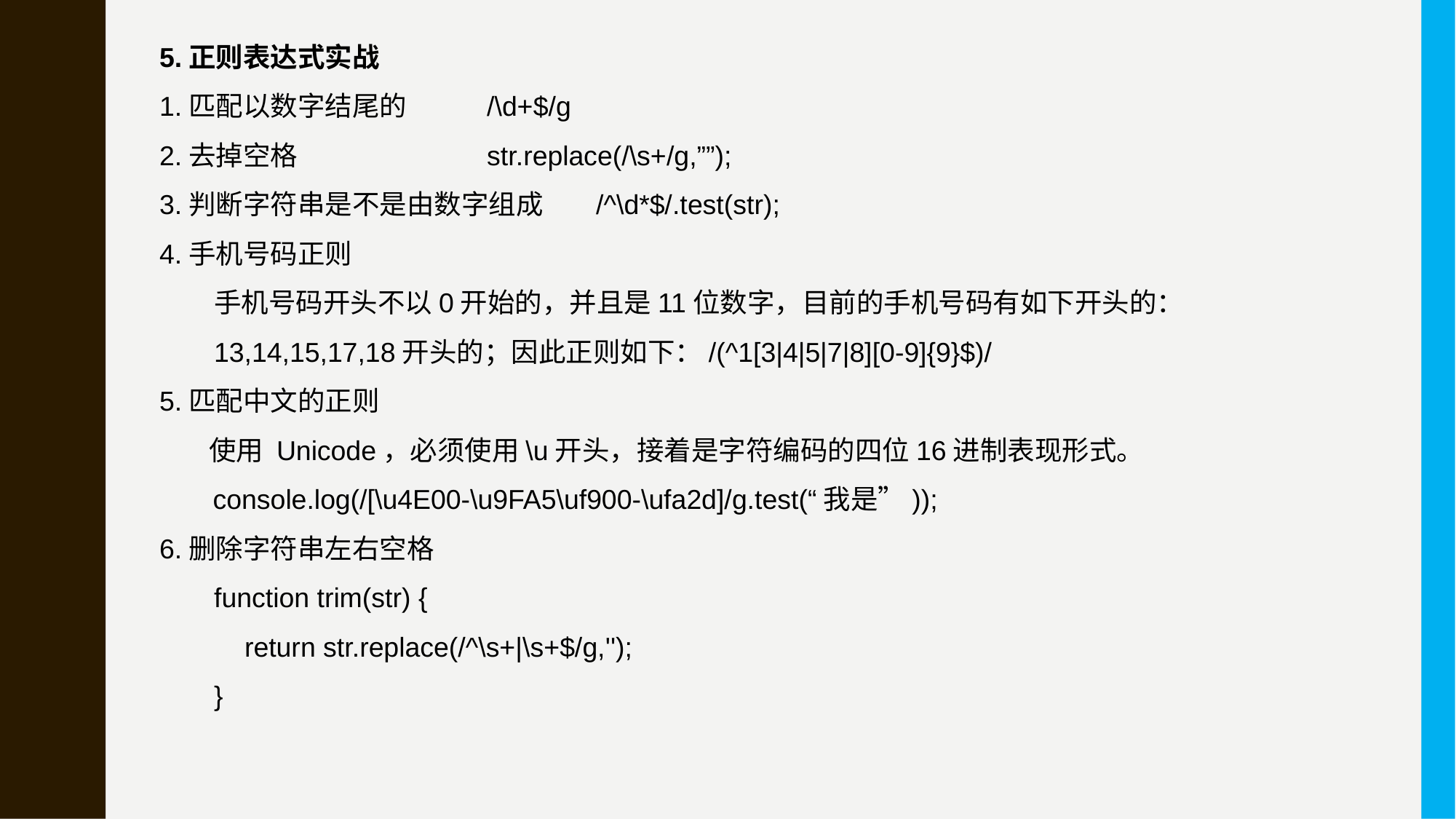

5.正则表达式实战
1.匹配以数字结尾的	/\d+$/g
2.去掉空格		str.replace(/\s+/g,””);
3.判断字符串是不是由数字组成	/^\d*$/.test(str);
4.手机号码正则
手机号码开头不以0开始的，并且是11位数字，目前的手机号码有如下开头的：13,14,15,17,18开头的；因此正则如下：/(^1[3|4|5|7|8][0-9]{9}$)/
5.匹配中文的正则
       使用 Unicode，必须使用\u开头，接着是字符编码的四位16进制表现形式。
       console.log(/[\u4E00-\u9FA5\uf900-\ufa2d]/g.test(“我是”));
6.删除字符串左右空格
function trim(str) {
    return str.replace(/^\s+|\s+$/g,'');
}